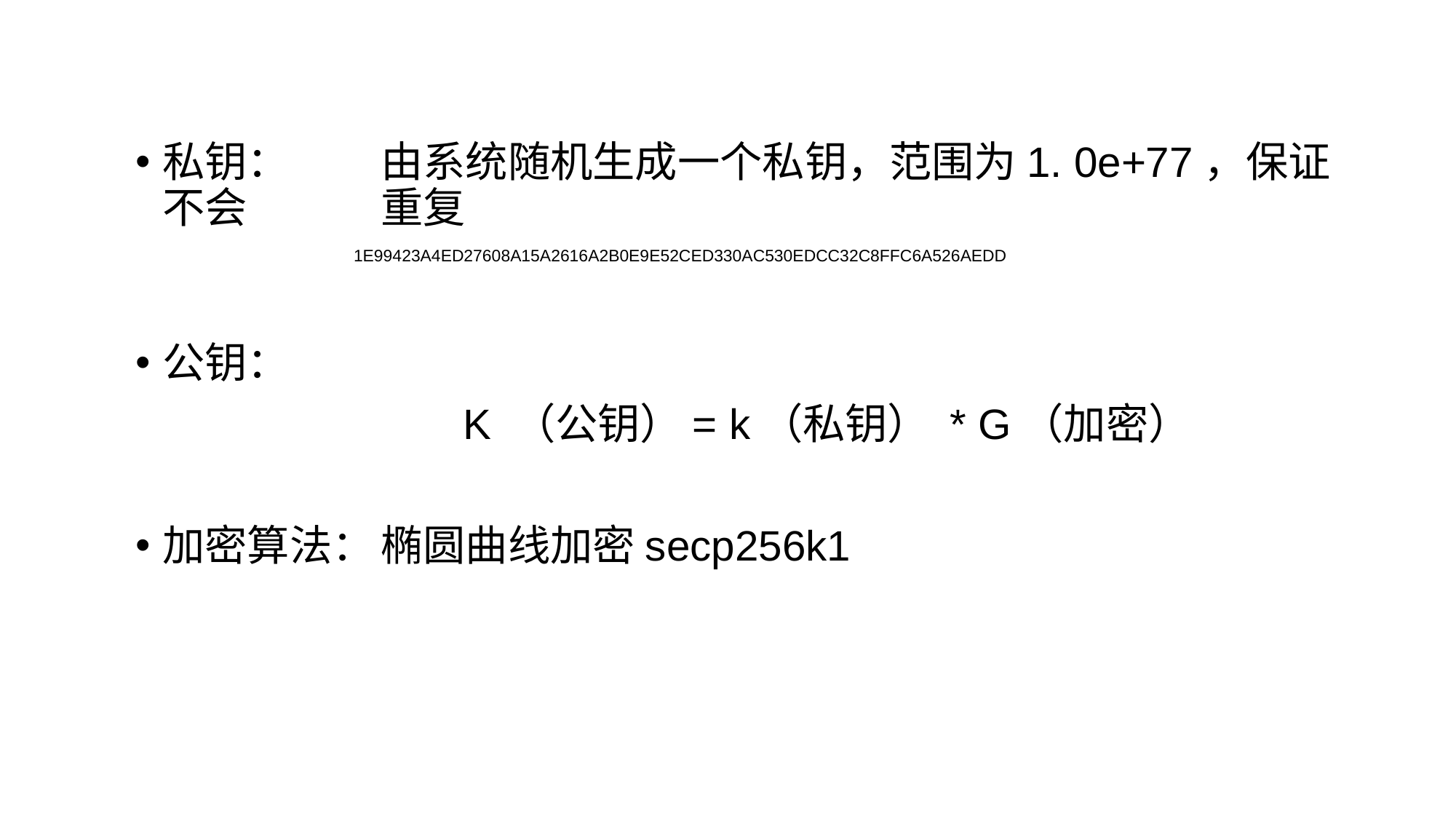

私钥：	由系统随机生成一个私钥，范围为1. 0e+77，保证不会		重复
		1E99423A4ED27608A15A2616A2B0E9E52CED330AC530EDCC32C8FFC6A526AEDD

公钥：
			K （公钥）= k（私钥） * G（加密）

加密算法：	椭圆曲线加密secp256k1